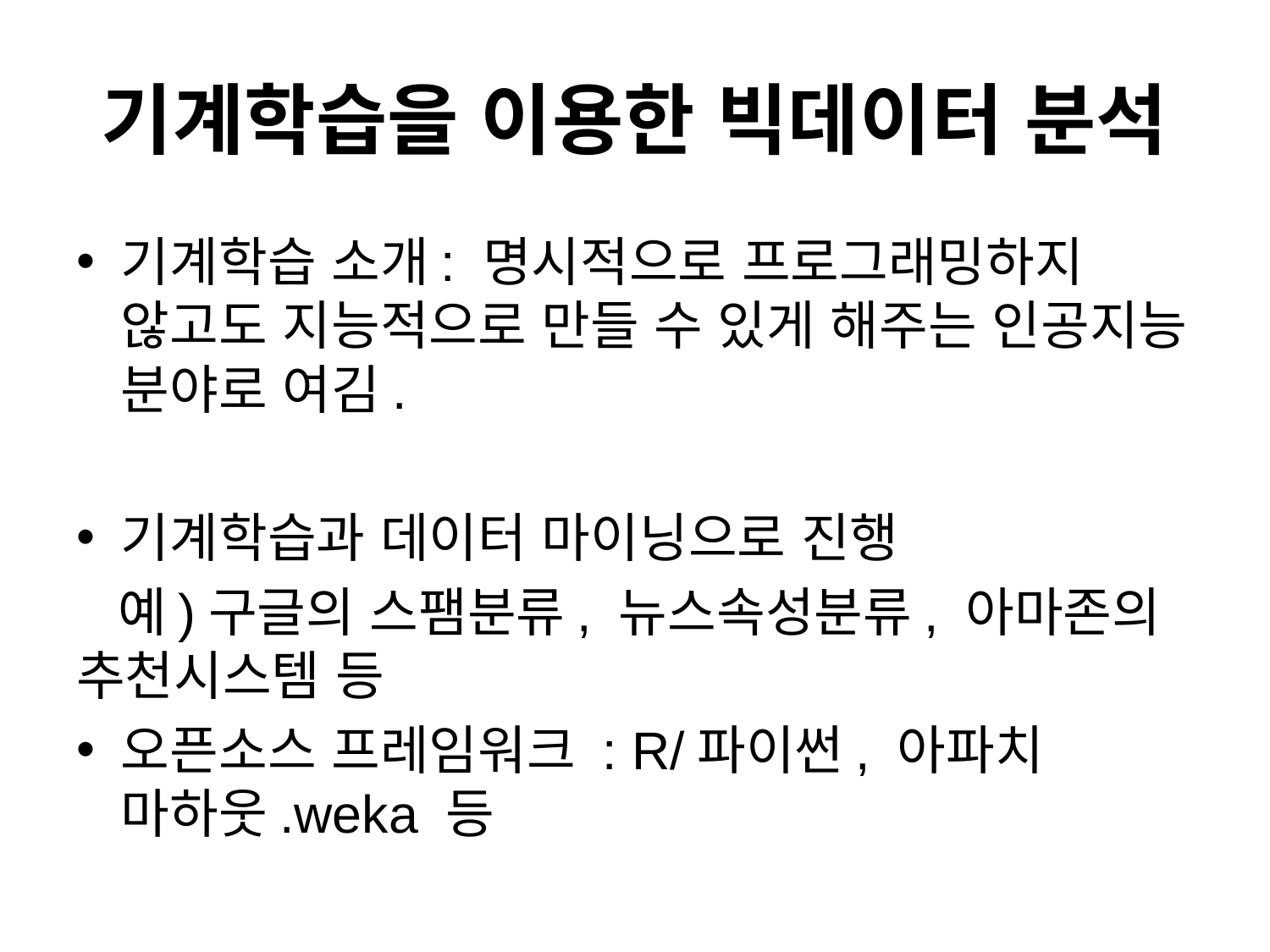

# 기계학습을 이용한 빅데이터 분석
기계학습 소개: 명시적으로 프로그래밍하지 않고도 지능적으로 만들 수 있게 해주는 인공지능 분야로 여김.

기계학습과 데이터 마이닝으로 진행
  예)구글의 스팸분류, 뉴스속성분류, 아마존의 추천시스템 등
오픈소스 프레임워크 : R/파이썬, 아파치 마하웃.weka 등